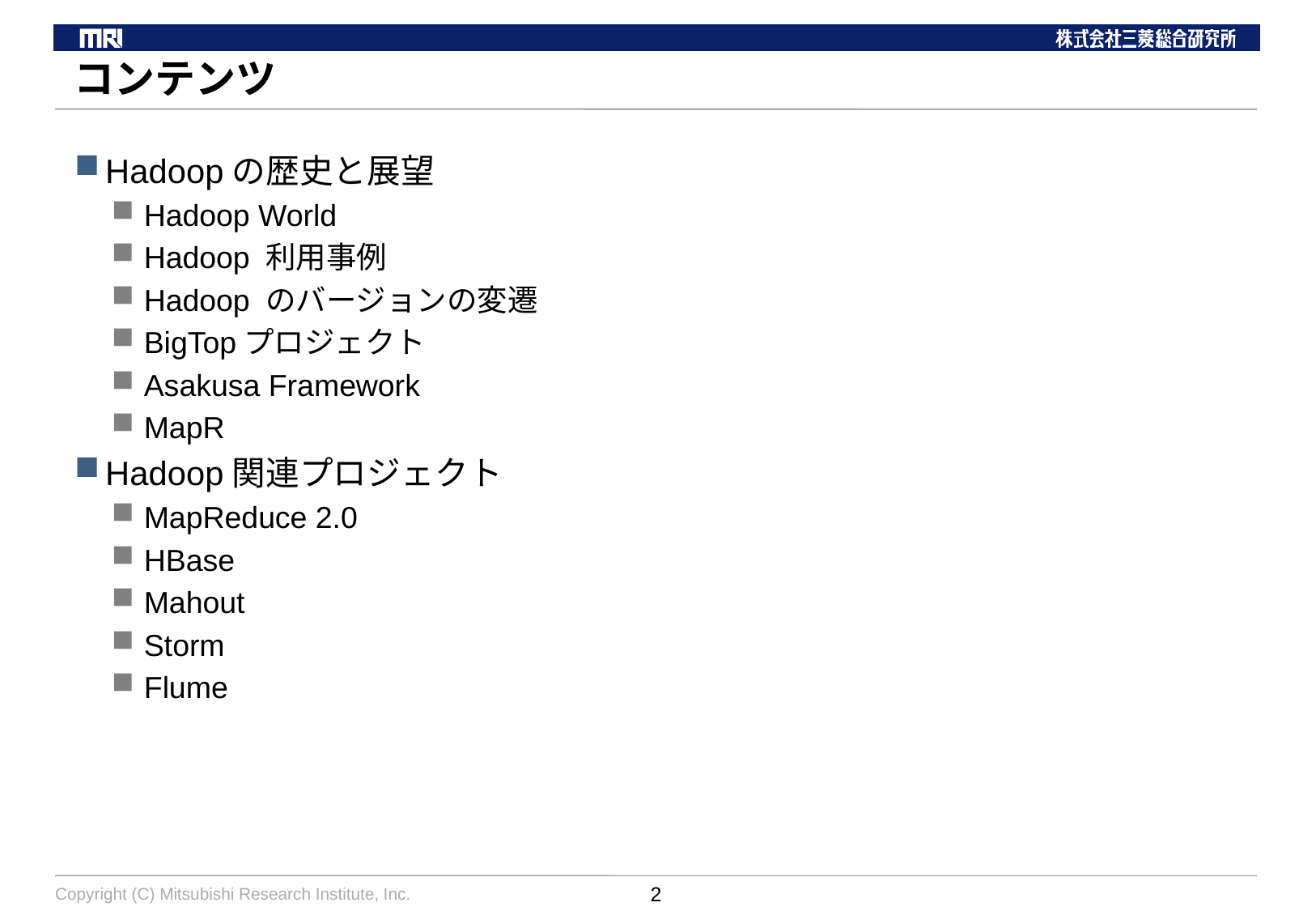

# コンテンツ
Hadoopの歴史と展望
Hadoop World
Hadoop 利用事例
Hadoop のバージョンの変遷
BigTopプロジェクト
Asakusa Framework
MapR
Hadoop関連プロジェクト
MapReduce 2.0
HBase
Mahout
Storm
Flume
Copyright (C) Mitsubishi Research Institute, Inc.
2